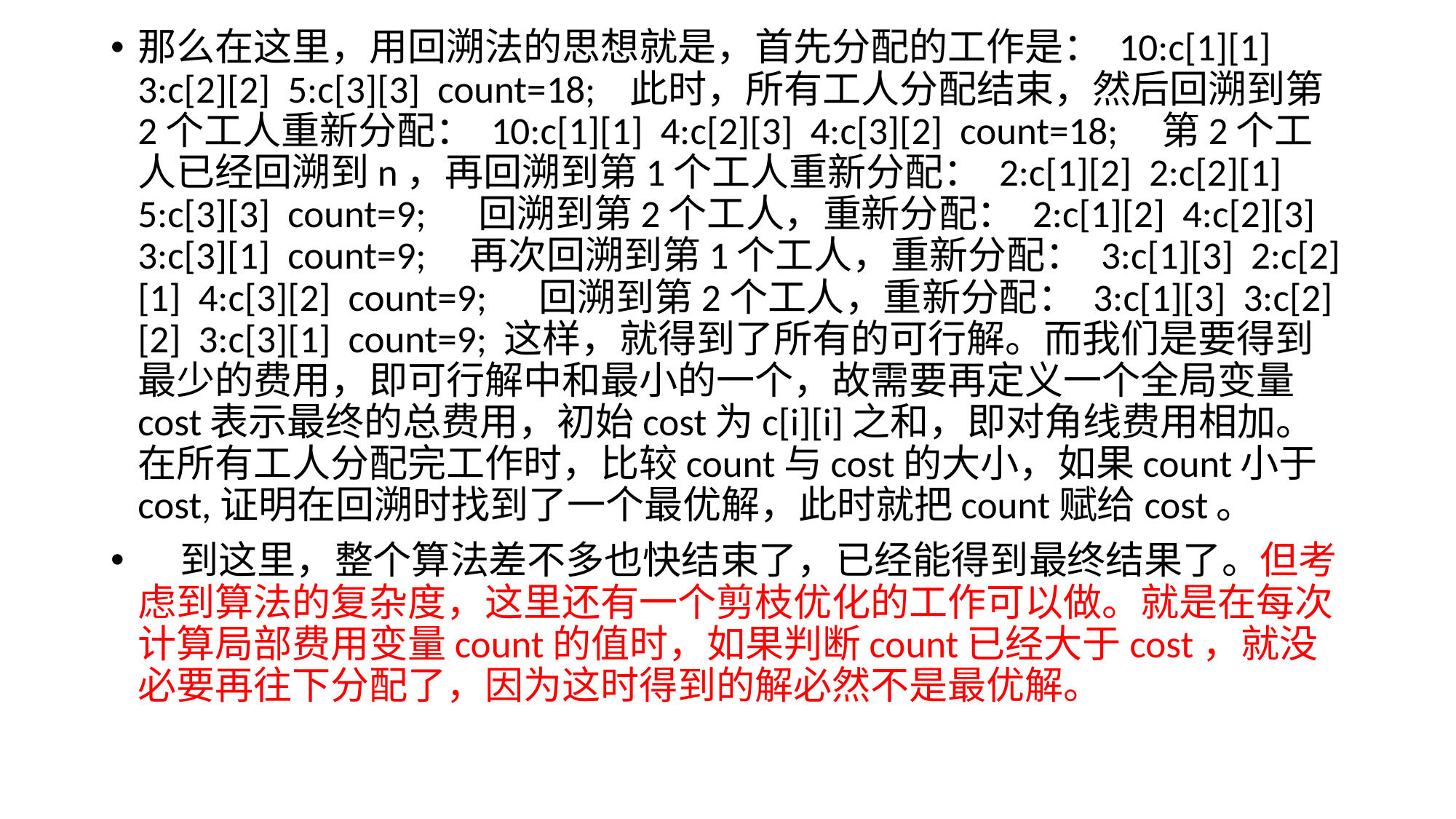

那么在这里，用回溯法的思想就是，首先分配的工作是： 10:c[1][1]  3:c[2][2]  5:c[3][3]  count=18;   此时，所有工人分配结束，然后回溯到第2个工人重新分配： 10:c[1][1]  4:c[2][3]  4:c[3][2]  count=18;    第2个工人已经回溯到n，再回溯到第1个工人重新分配： 2:c[1][2]  2:c[2][1]  5:c[3][3]  count=9;     回溯到第2个工人，重新分配： 2:c[1][2]  4:c[2][3]  3:c[3][1]  count=9;    再次回溯到第1个工人，重新分配： 3:c[1][3]  2:c[2][1]  4:c[3][2]  count=9;     回溯到第2个工人，重新分配： 3:c[1][3]  3:c[2][2]  3:c[3][1]  count=9; 这样，就得到了所有的可行解。而我们是要得到最少的费用，即可行解中和最小的一个，故需要再定义一个全局变量cost表示最终的总费用，初始cost为c[i][i]之和，即对角线费用相加。在所有工人分配完工作时，比较count与cost的大小，如果count小于cost,证明在回溯时找到了一个最优解，此时就把count赋给cost。
    到这里，整个算法差不多也快结束了，已经能得到最终结果了。但考虑到算法的复杂度，这里还有一个剪枝优化的工作可以做。就是在每次计算局部费用变量count的值时，如果判断count已经大于cost，就没必要再往下分配了，因为这时得到的解必然不是最优解。